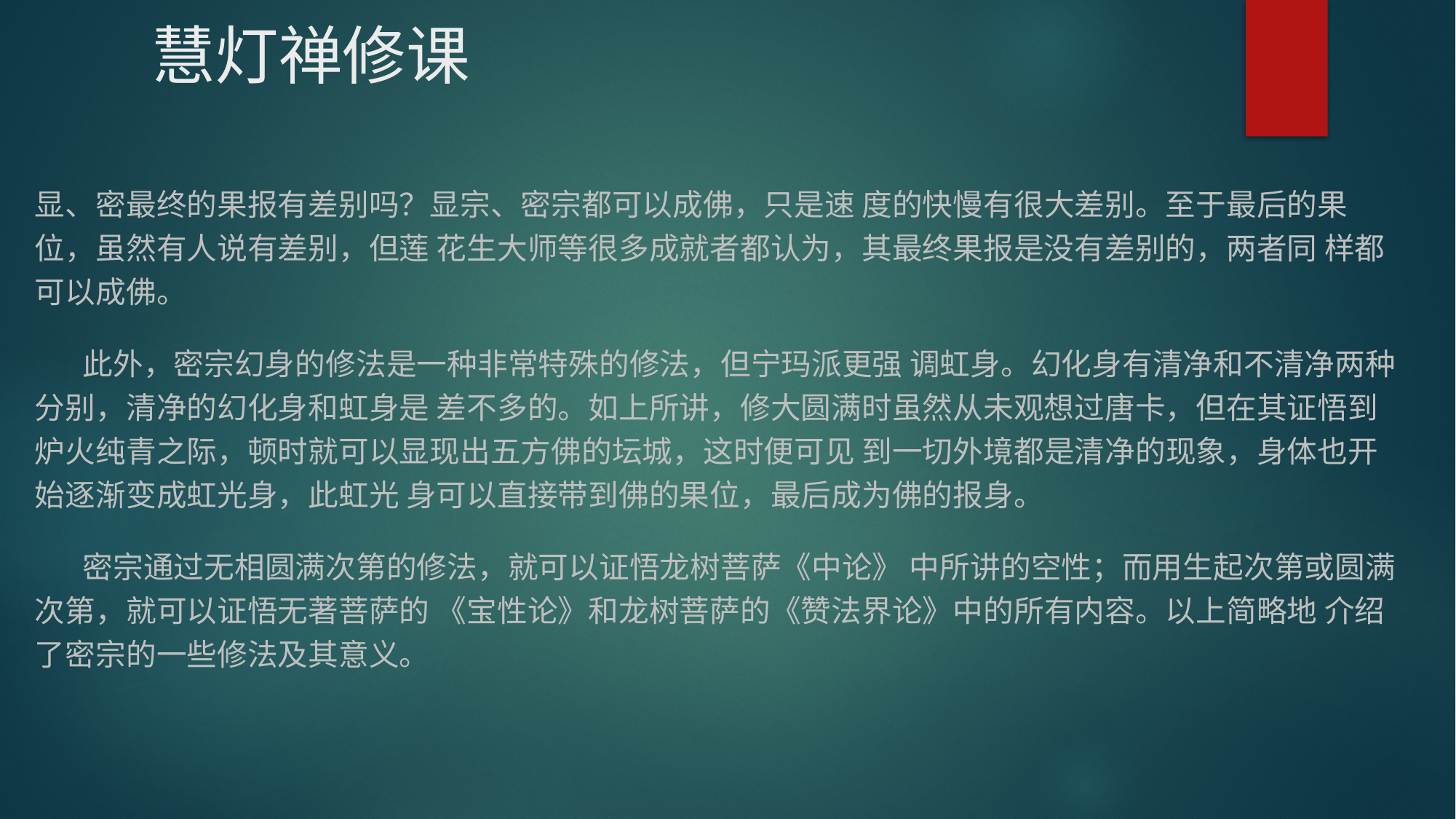

慧灯禅修课

显、密最终的果报有差别吗？显宗、密宗都可以成佛，只是速 度的快慢有很大差别。至于最后的果位，虽然有人说有差别，但莲 花生大师等很多成就者都认为，其最终果报是没有差别的，两者同 样都可以成佛。
      此外，密宗幻身的修法是一种非常特殊的修法，但宁玛派更强 调虹身。幻化身有清净和不清净两种分别，清净的幻化身和虹身是 差不多的。如上所讲，修大圆满时虽然从未观想过唐卡，但在其证悟到炉火纯青之际，顿时就可以显现出五方佛的坛城，这时便可见 到一切外境都是清净的现象，身体也开始逐渐变成虹光身，此虹光 身可以直接带到佛的果位，最后成为佛的报身。
      密宗通过无相圆满次第的修法，就可以证悟龙树菩萨《中论》 中所讲的空性；而用生起次第或圆满次第，就可以证悟无著菩萨的 《宝性论》和龙树菩萨的《赞法界论》中的所有内容。以上简略地 介绍了密宗的一些修法及其意义。